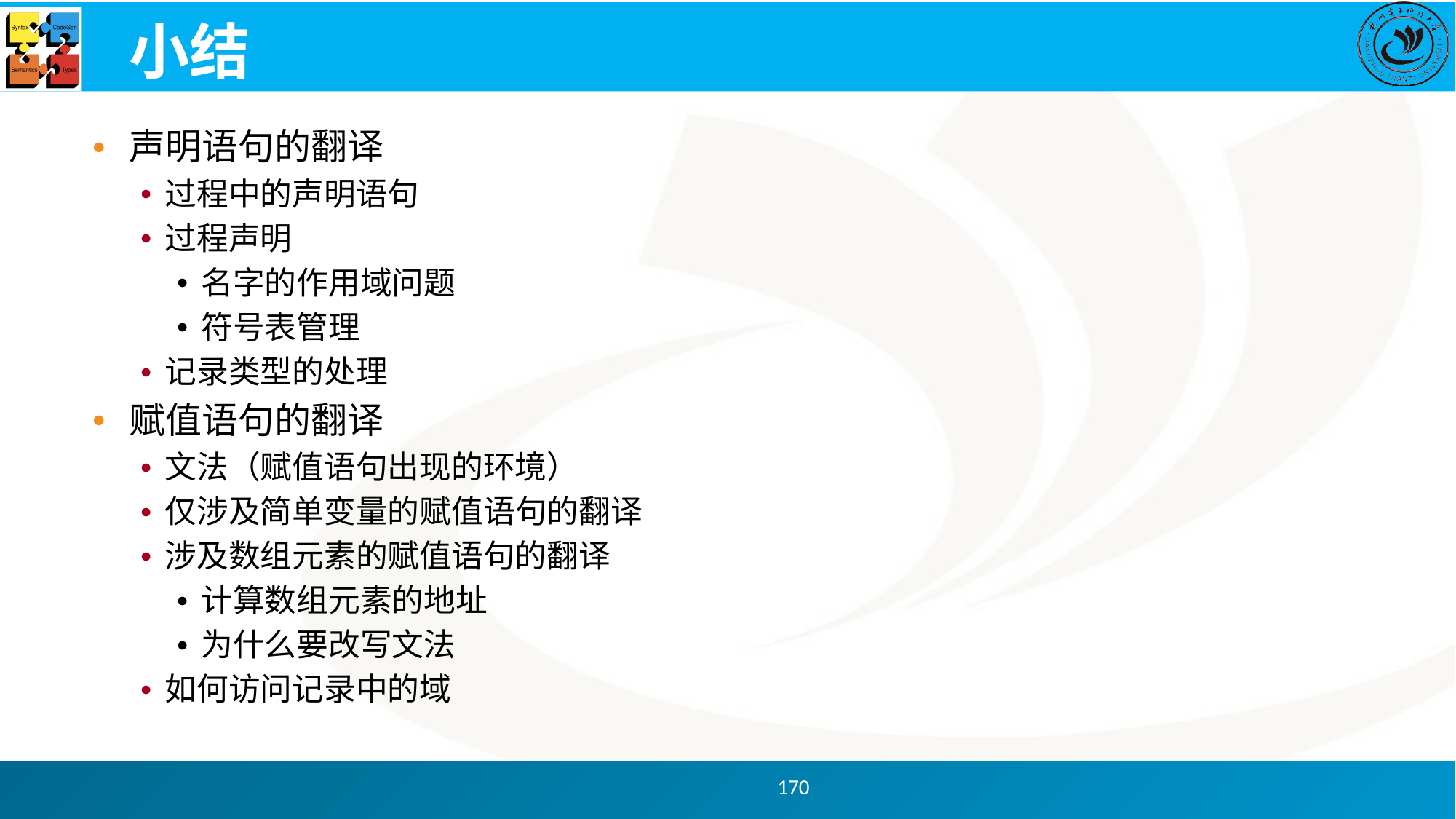

# 小结
声明语句的翻译
过程中的声明语句
过程声明
名字的作用域问题
符号表管理
记录类型的处理
赋值语句的翻译
文法（赋值语句出现的环境）
仅涉及简单变量的赋值语句的翻译
涉及数组元素的赋值语句的翻译
计算数组元素的地址
为什么要改写文法
如何访问记录中的域
170